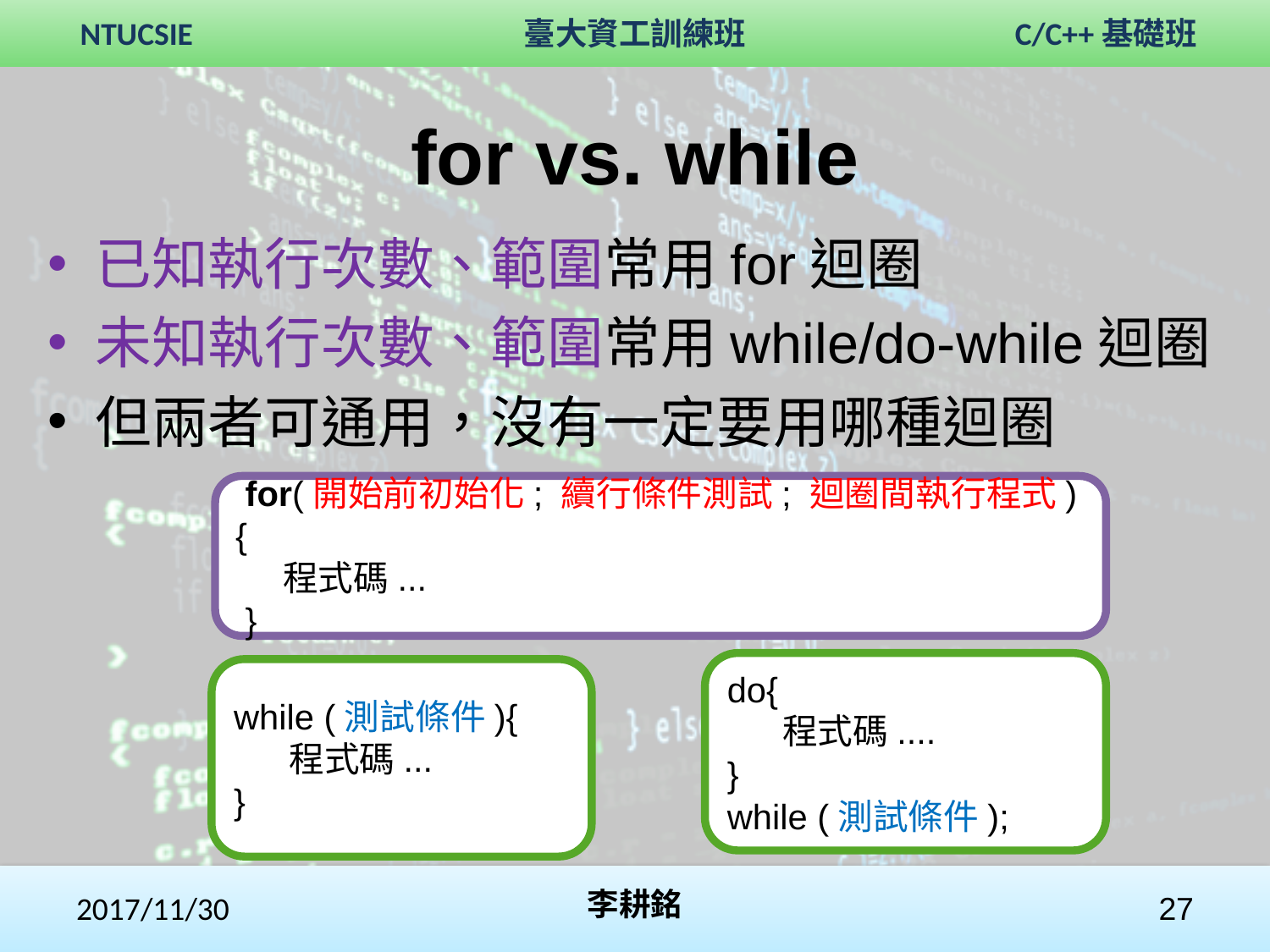

# for vs. while
已知執行次數、範圍常用for迴圈
未知執行次數、範圍常用while/do-while迴圈
但兩者可通用，沒有一定要用哪種迴圈
 for(開始前初始化; 續行條件測試; 迴圈間執行程式){
     程式碼...
 }
do{
      程式碼....
}
while (測試條件);
while (測試條件){
      程式碼...
}
2017/11/30
李耕銘
27